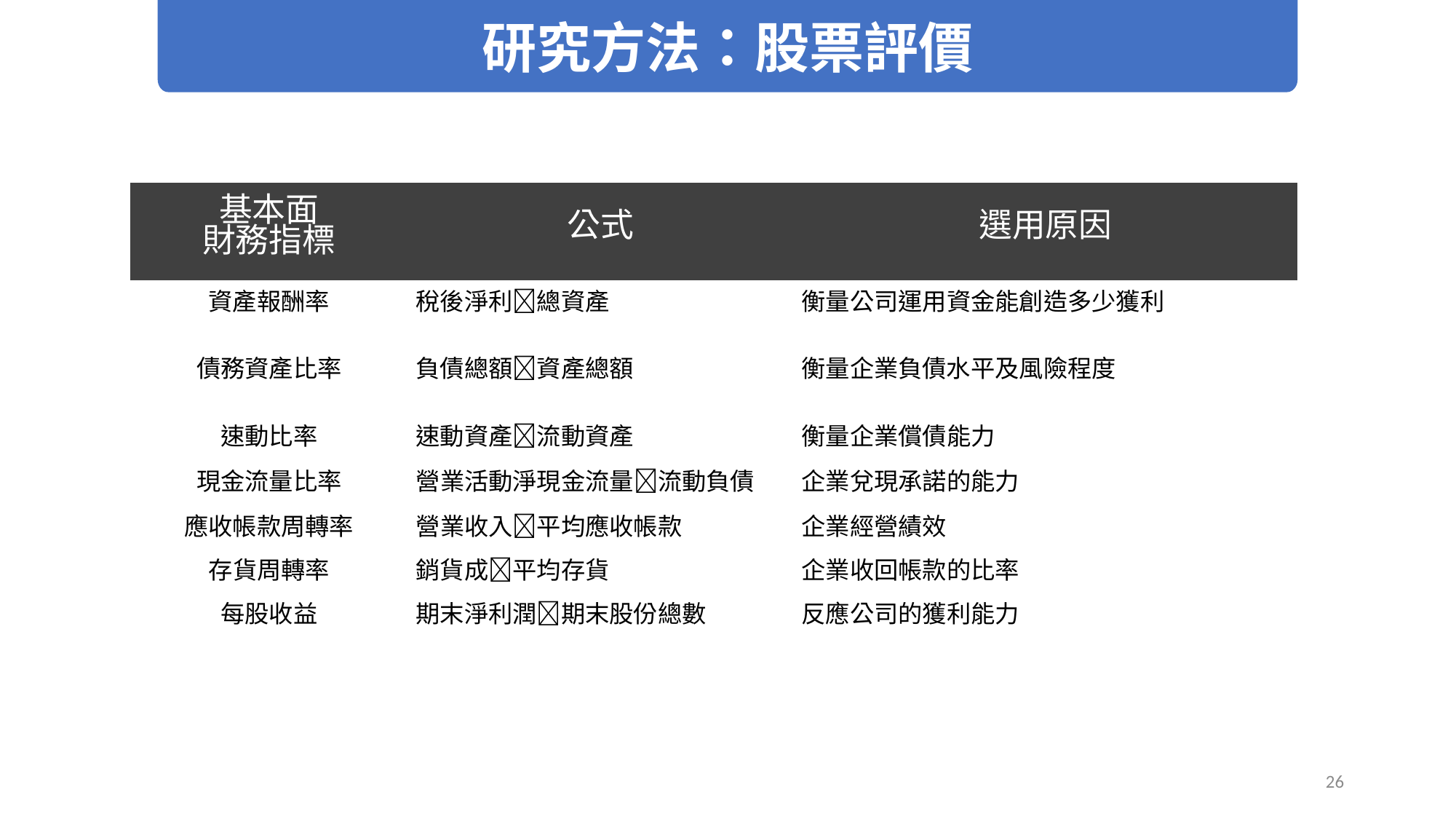

研究方法：股票評價
| 基本面 財務指標 | 公式 | 選用原因 |
| --- | --- | --- |
| 資產報酬率 | 稅後淨利÷總資產 | 衡量公司運用資金能創造多少獲利 |
| 債務資產比率 | 負債總額÷資產總額 | 衡量企業負債水平及風險程度 |
| 速動比率 | 速動資產÷流動資產 | 衡量企業償債能力 |
| 現金流量比率 | 營業活動淨現金流量÷流動負債 | 企業兌現承諾的能力 |
| 應收帳款周轉率 | 營業收入÷平均應收帳款 | 企業經營績效 |
| 存貨周轉率 | 銷貨成÷平均存貨 | 企業收回帳款的比率 |
| 每股收益 | 期末淨利潤÷期末股份總數 | 反應公司的獲利能力 |
26